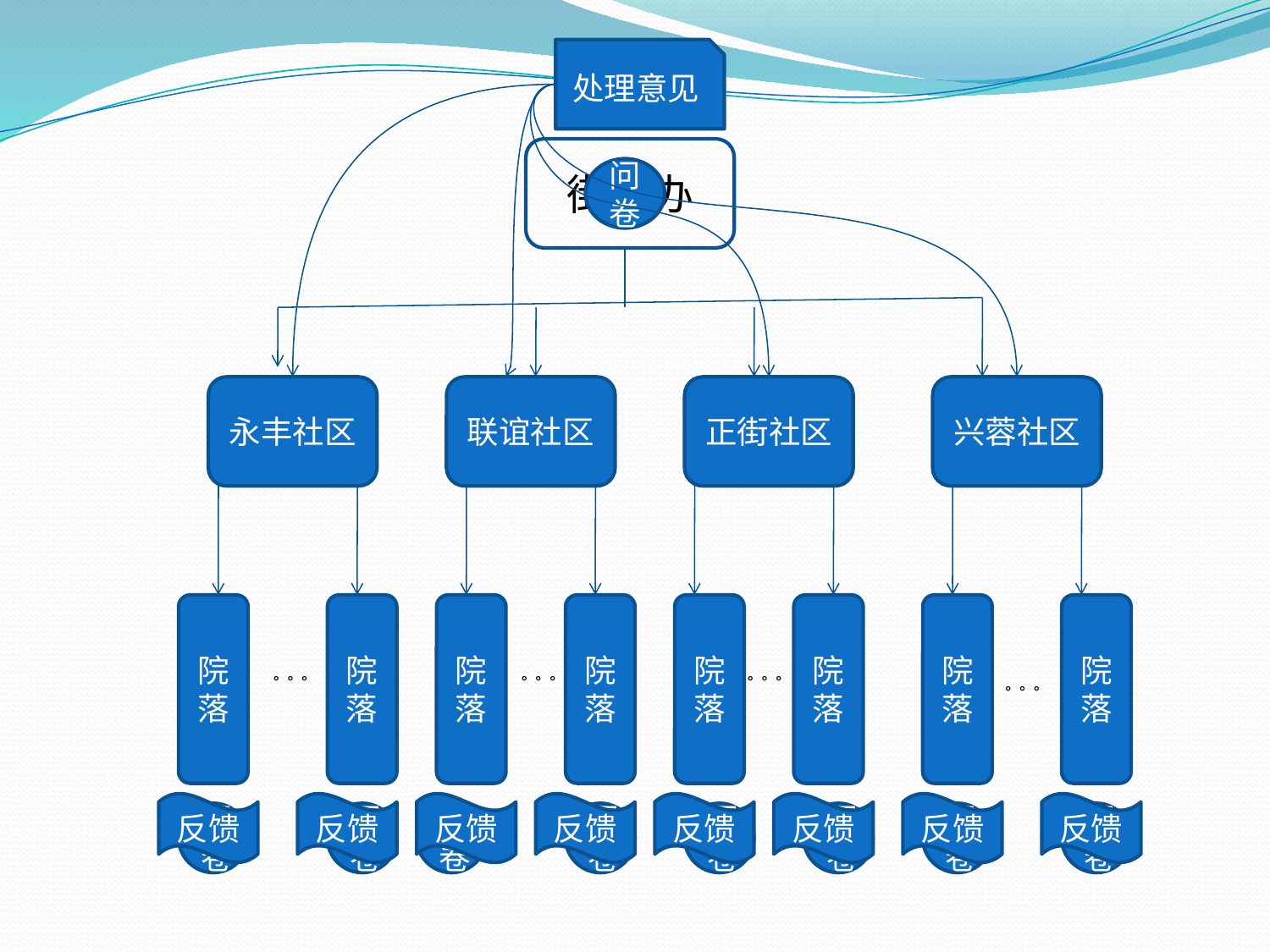

处理意见
街道办
问卷
永丰社区
联谊社区
正街社区
兴蓉社区
院落
院落
院落
院落
院落
院落
院落
院落
。。。
。。。
。。。
。。。
反馈
反馈
反馈
反馈
反馈
反馈
反馈
反馈
问卷
问卷
问卷
问卷
问卷
问卷
问卷
问卷